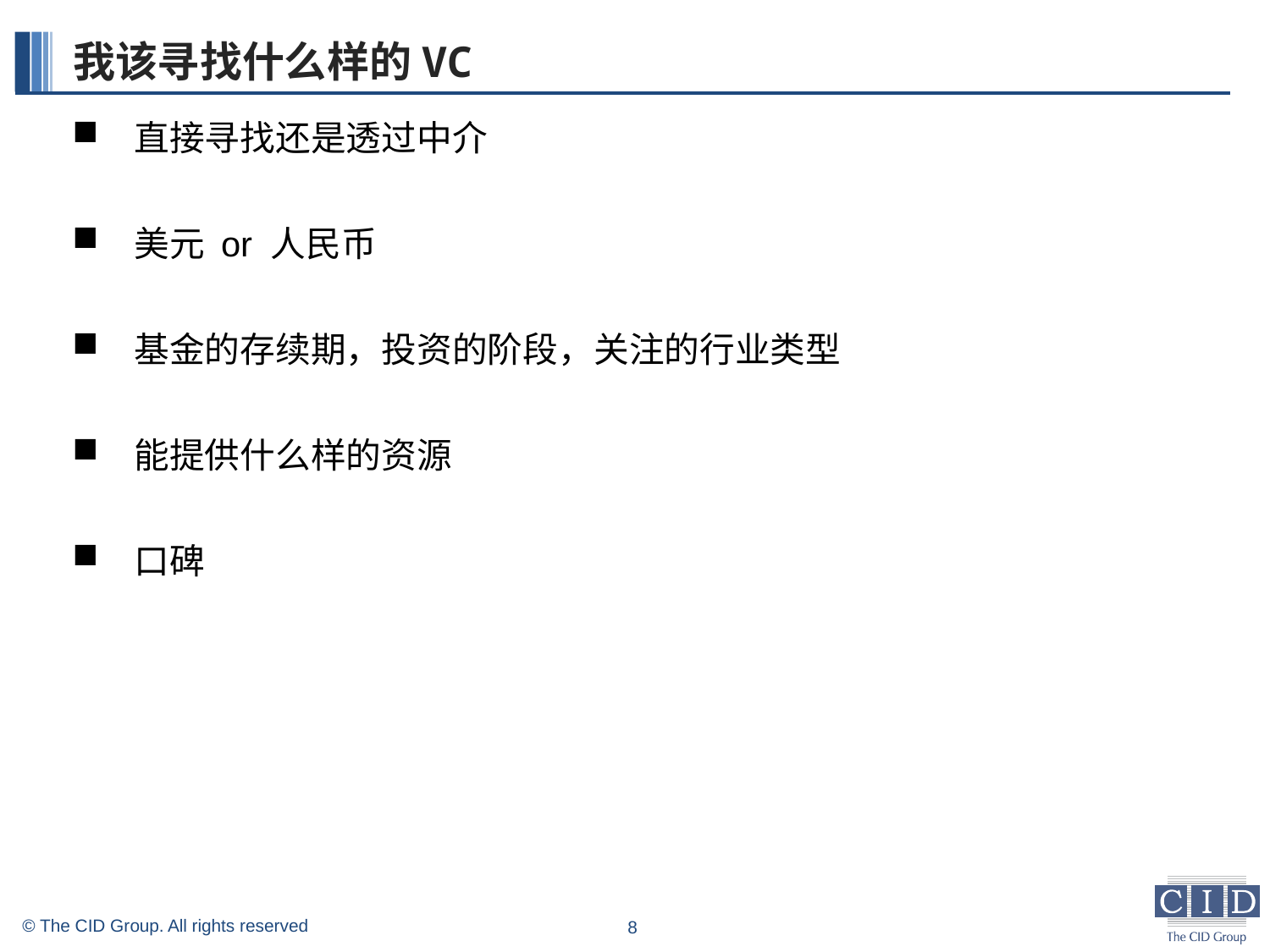

# 我该寻找什么样的VC
直接寻找还是透过中介

美元 or 人民币

基金的存续期，投资的阶段，关注的行业类型

能提供什么样的资源

口碑